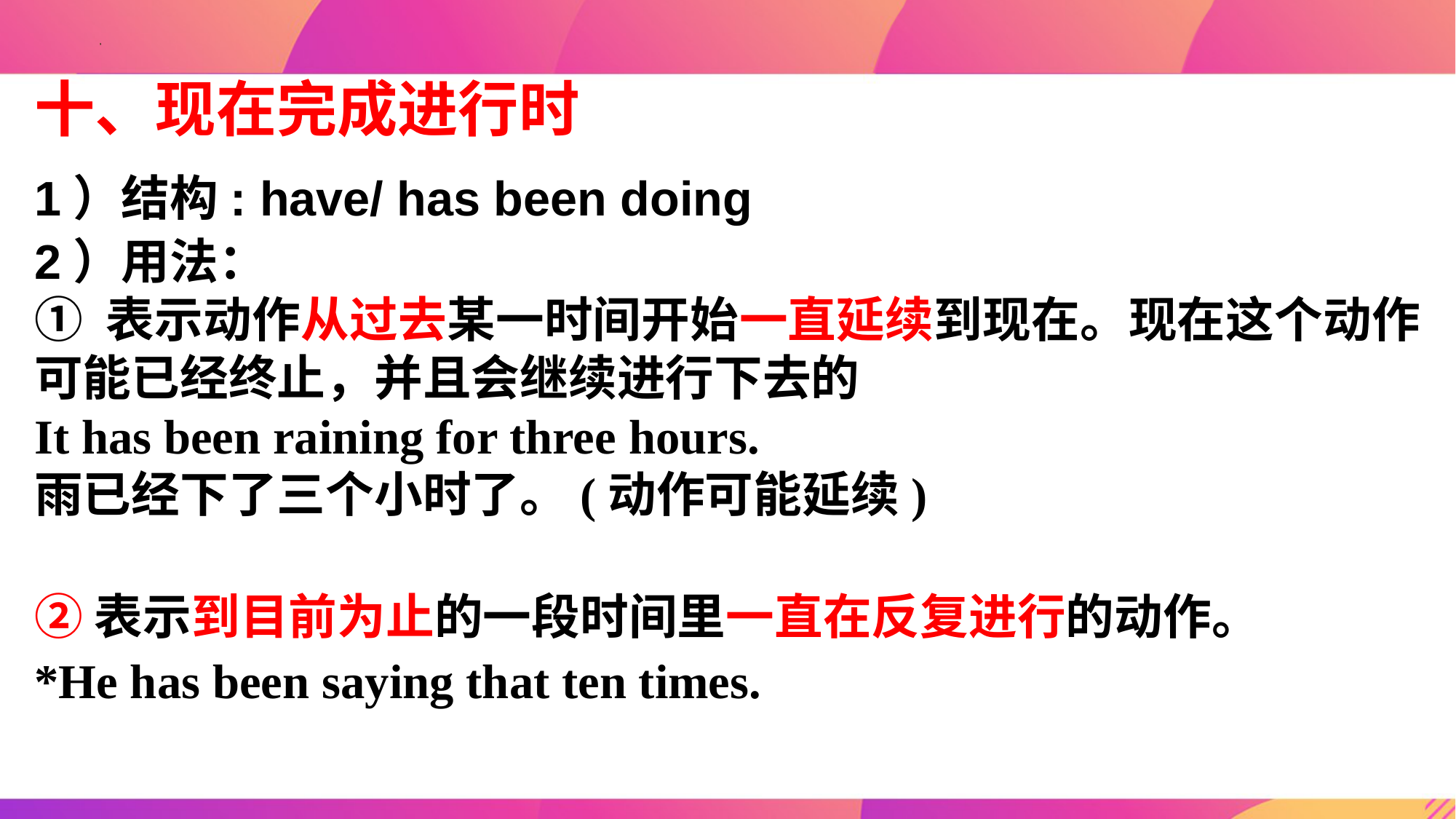

十、现在完成进行时
1）结构: have/ has been doing
2）用法：
① 表示动作从过去某一时间开始一直延续到现在。现在这个动作可能已经终止，并且会继续进行下去的
It has been raining for three hours.
雨已经下了三个小时了。(动作可能延续)

②表示到目前为止的一段时间里一直在反复进行的动作。
*He has been saying that ten times.
will be writing